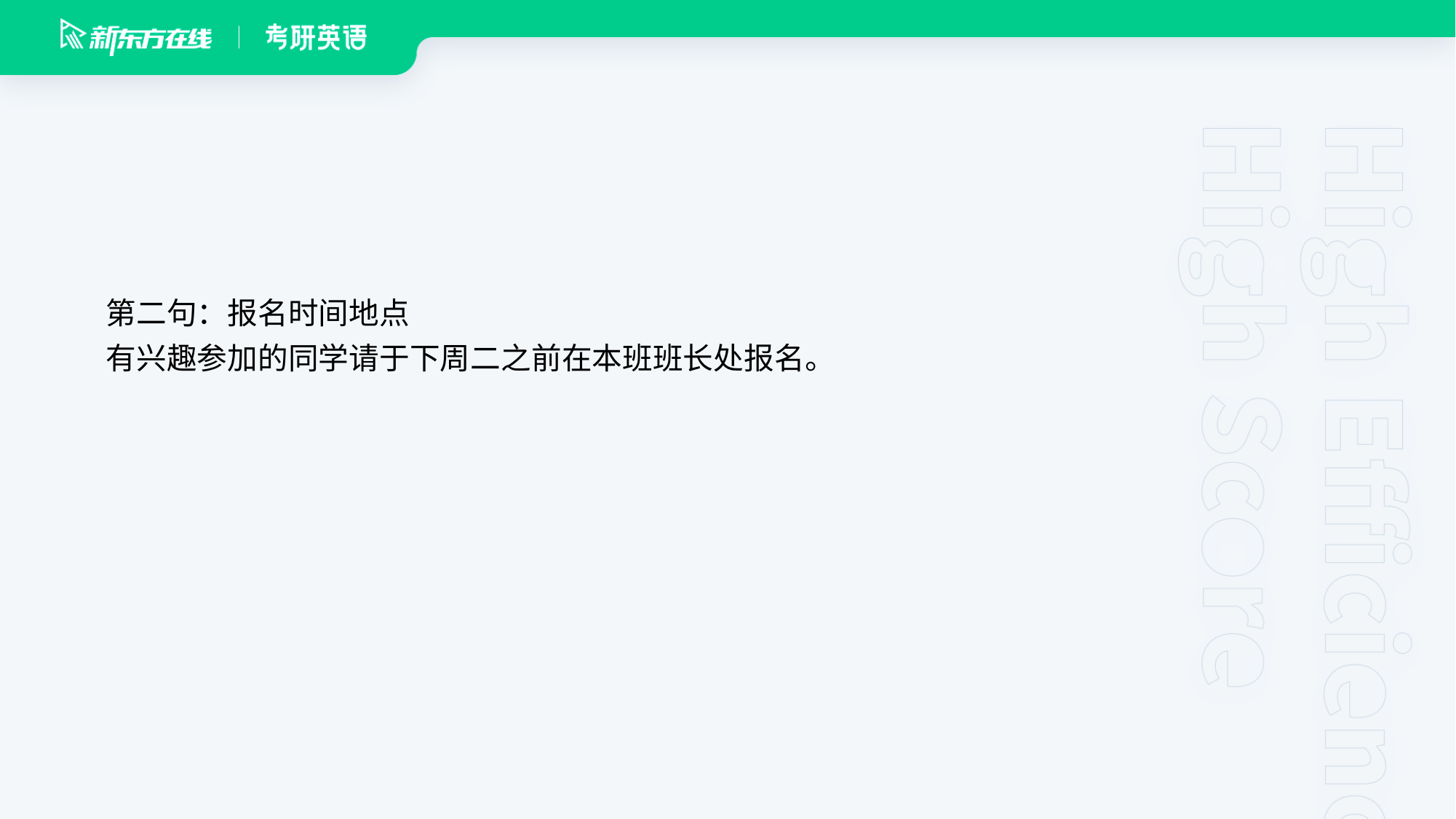

第二句：报名时间地点

有兴趣参加的同学请于下周二之前在本班班长处报名。